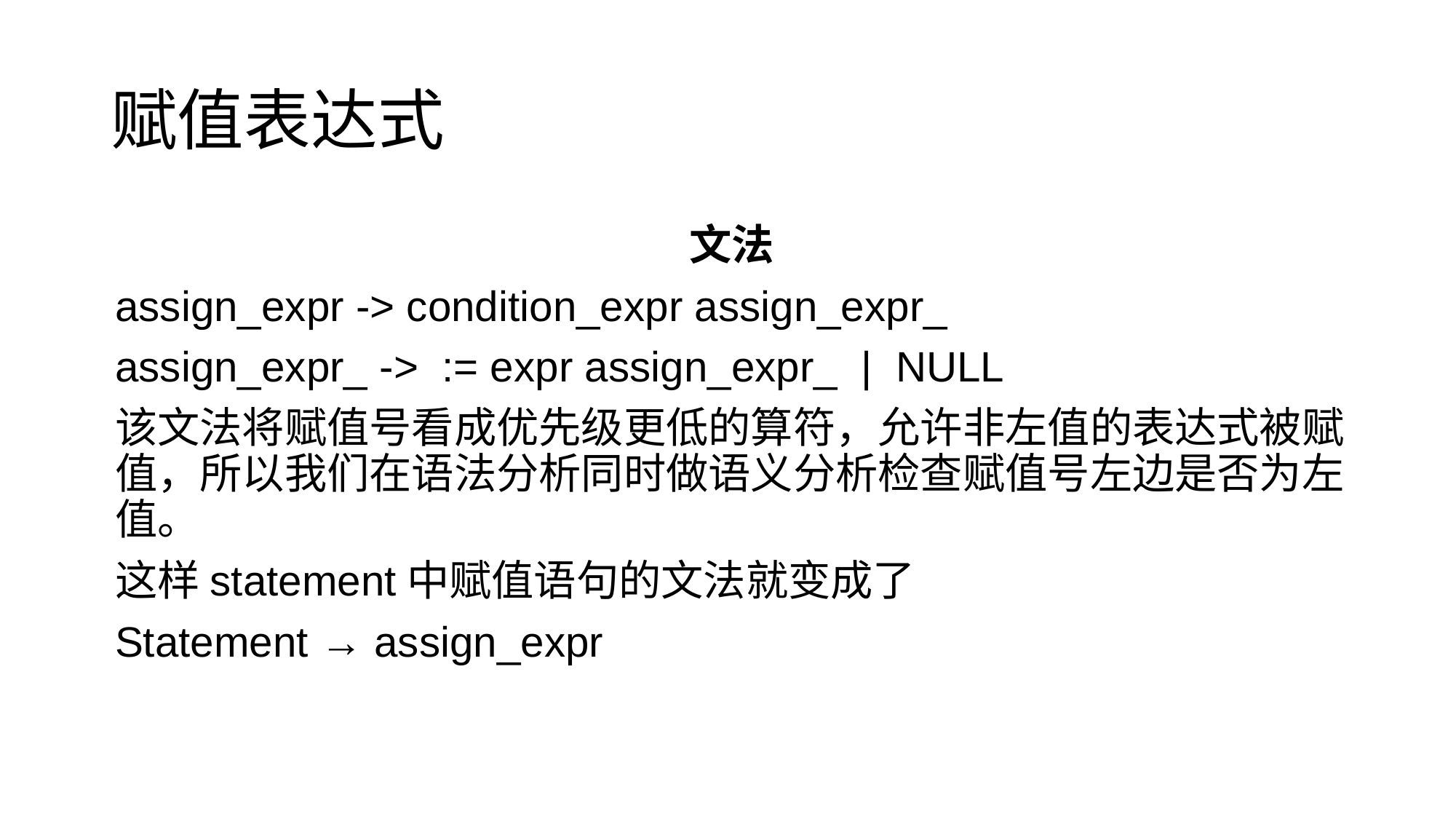

# 赋值表达式
文法
assign_expr -> condition_expr assign_expr_
assign_expr_ ->  := expr assign_expr_  |  NULL
该文法将赋值号看成优先级更低的算符，允许非左值的表达式被赋值，所以我们在语法分析同时做语义分析检查赋值号左边是否为左值。
这样statement中赋值语句的文法就变成了
Statement → assign_expr